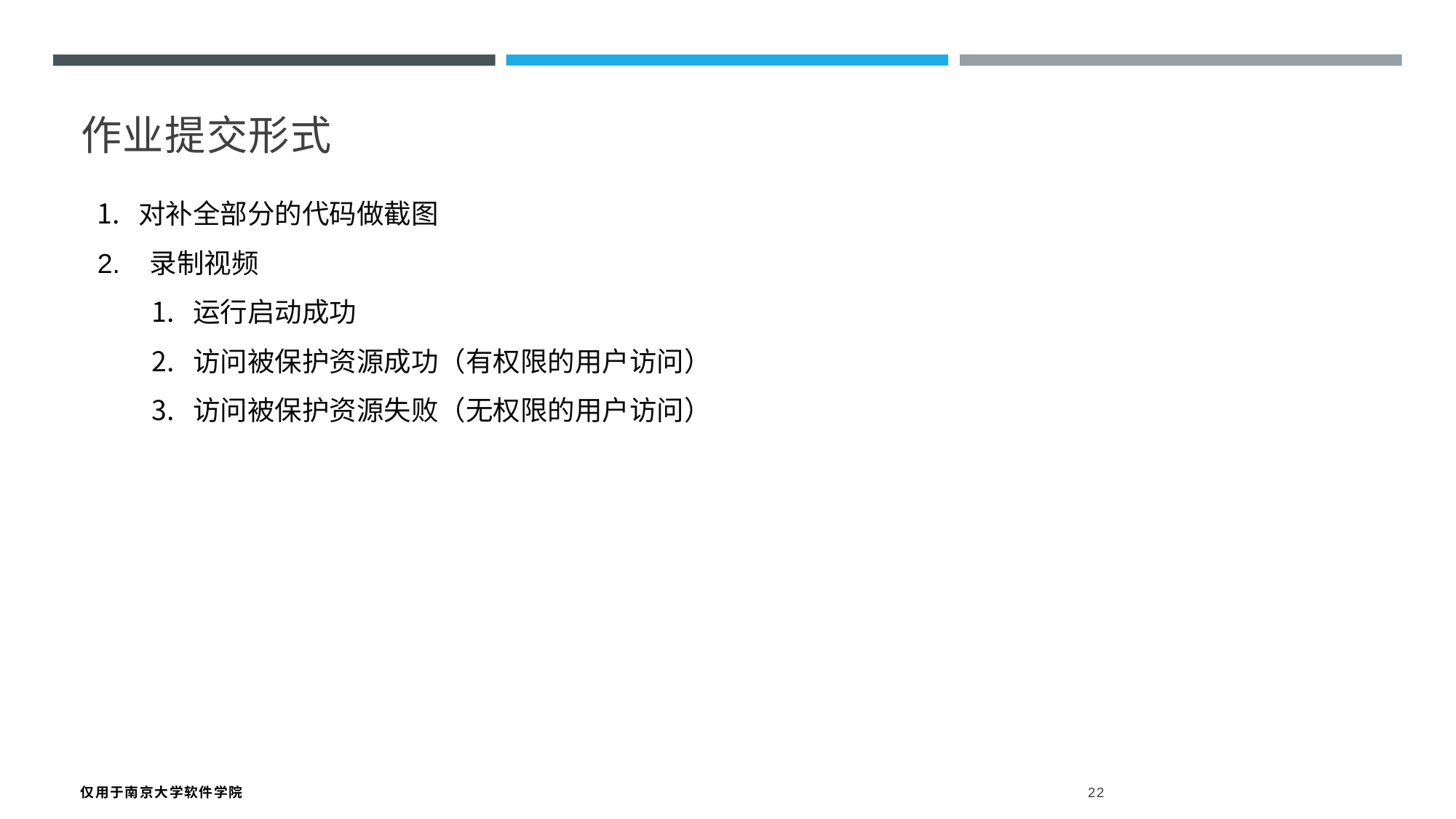

作业提交形式
对补全部分的代码做截图
2.   录制视频
运行启动成功
访问被保护资源成功（有权限的用户访问）
访问被保护资源失败（无权限的用户访问）

仅用于南京大学软件学院                                                                                                                                                                                                                                                                                22